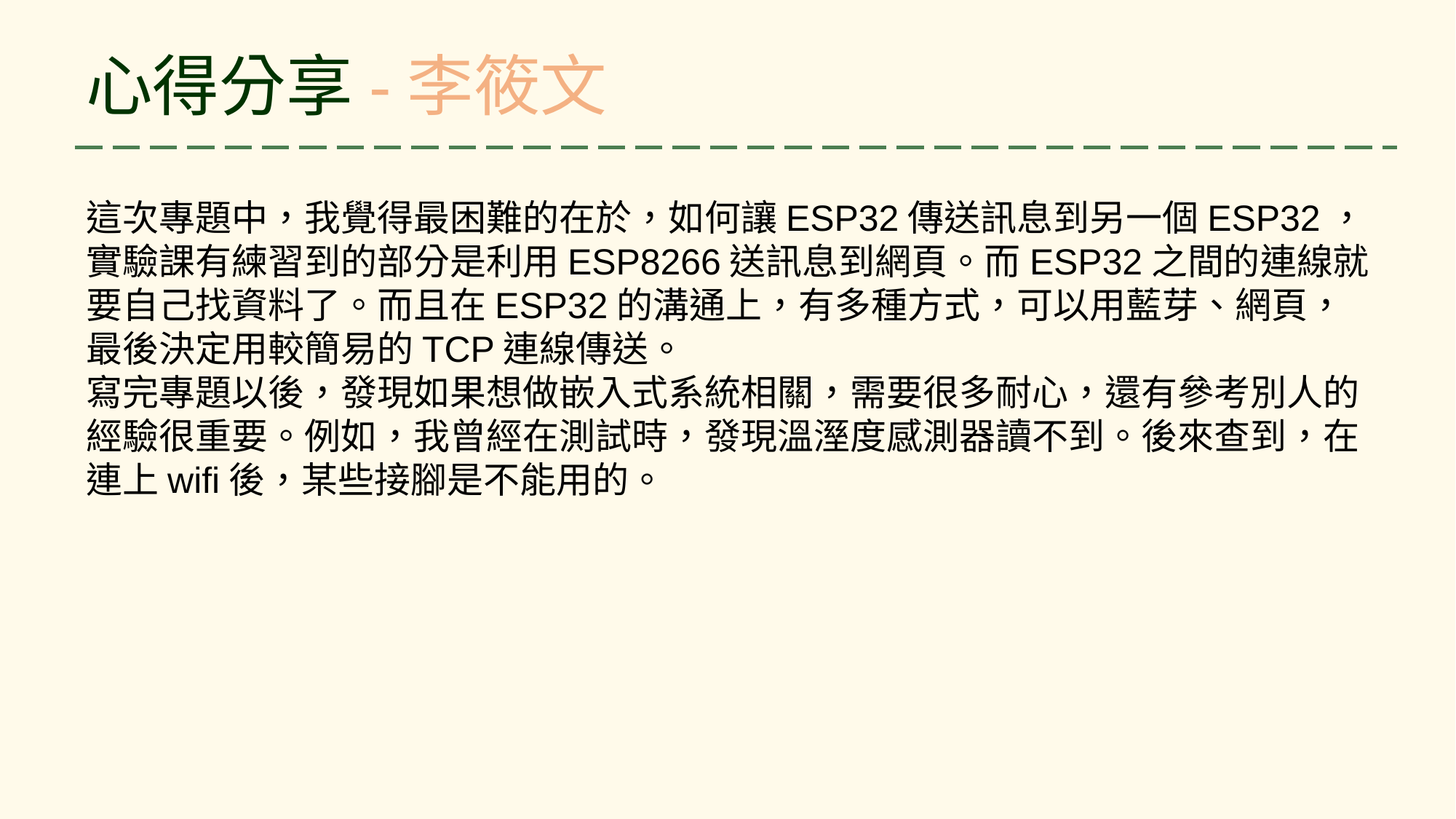

心得分享-李筱文
這次專題中，我覺得最困難的在於，如何讓ESP32傳送訊息到另一個ESP32，實驗課有練習到的部分是利用ESP8266送訊息到網頁。而ESP32之間的連線就要自己找資料了。而且在ESP32的溝通上，有多種方式，可以用藍芽、網頁，最後決定用較簡易的TCP連線傳送。
寫完專題以後，發現如果想做嵌入式系統相關，需要很多耐心，還有參考別人的經驗很重要。例如，我曾經在測試時，發現溫溼度感測器讀不到。後來查到，在連上wifi後，某些接腳是不能用的。